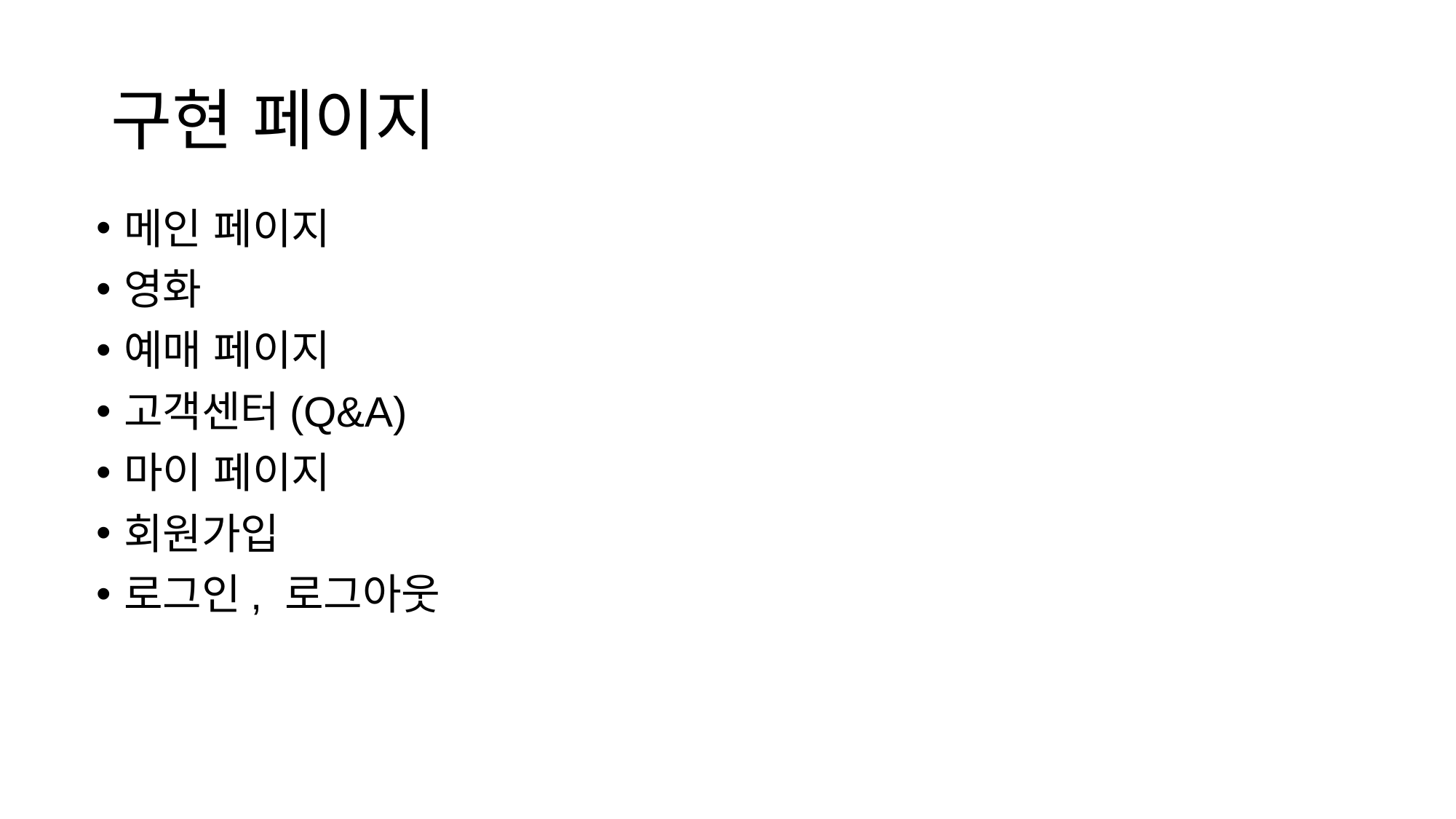

# 구현 페이지
메인 페이지
영화
예매 페이지
고객센터(Q&A)
마이 페이지
회원가입
로그인, 로그아웃